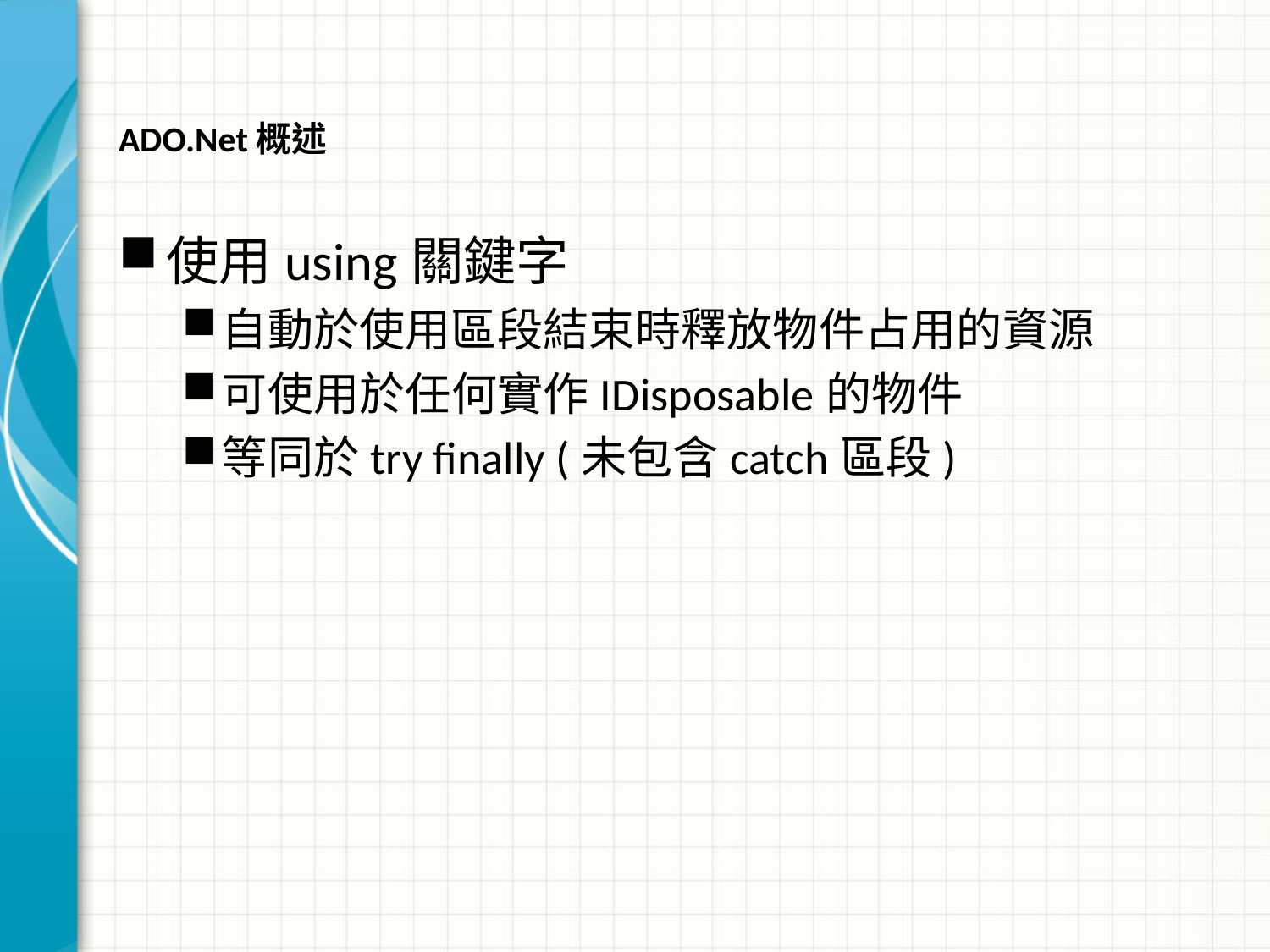

# ADO.Net概述
使用using關鍵字
自動於使用區段結束時釋放物件占用的資源
可使用於任何實作IDisposable的物件
等同於try finally (未包含catch區段)